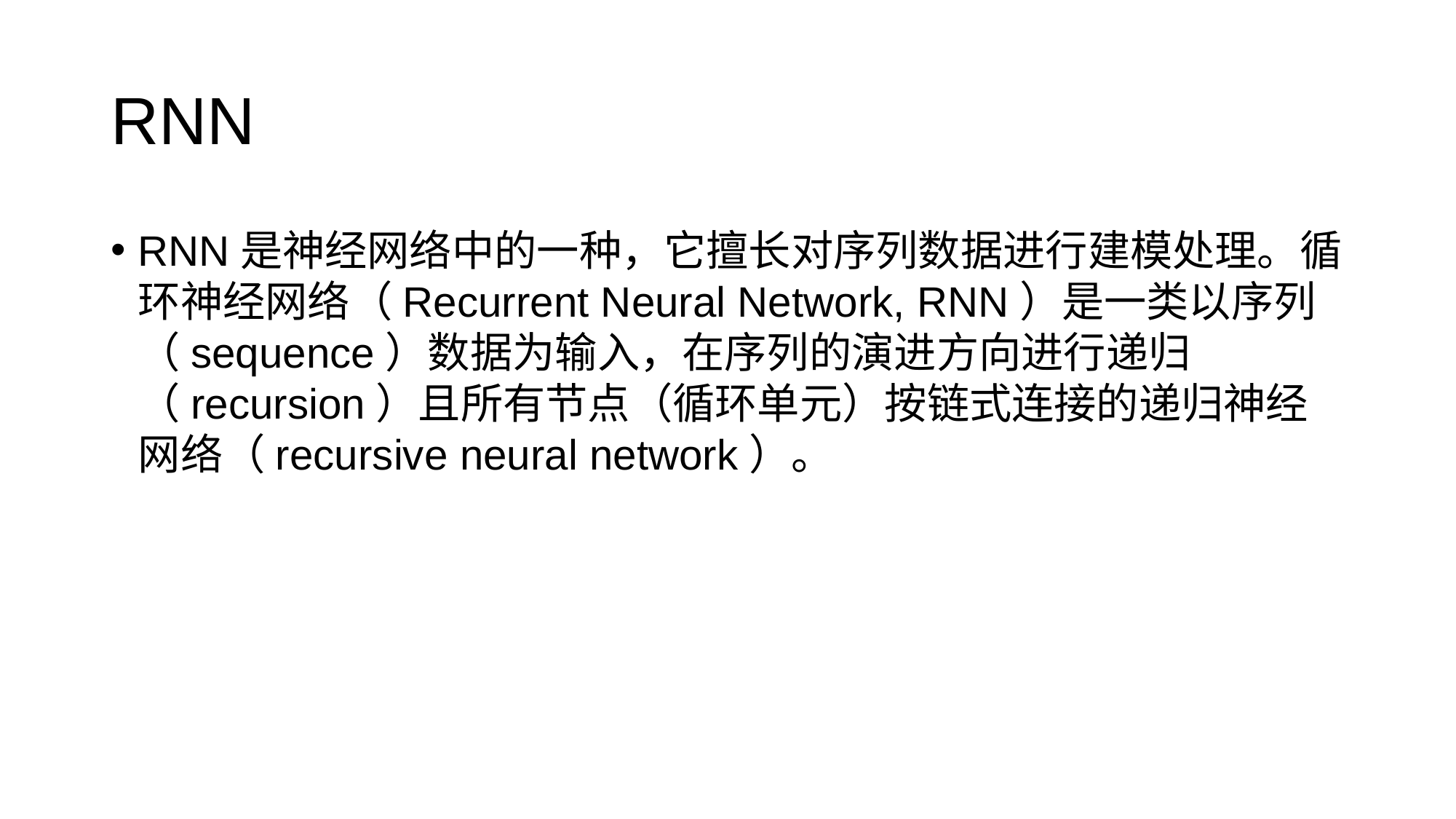

# RNN
RNN是神经网络中的一种，它擅长对序列数据进行建模处理。循环神经网络（Recurrent Neural Network, RNN）是一类以序列（sequence）数据为输入，在序列的演进方向进行递归（recursion）且所有节点（循环单元）按链式连接的递归神经网络（recursive neural network）。